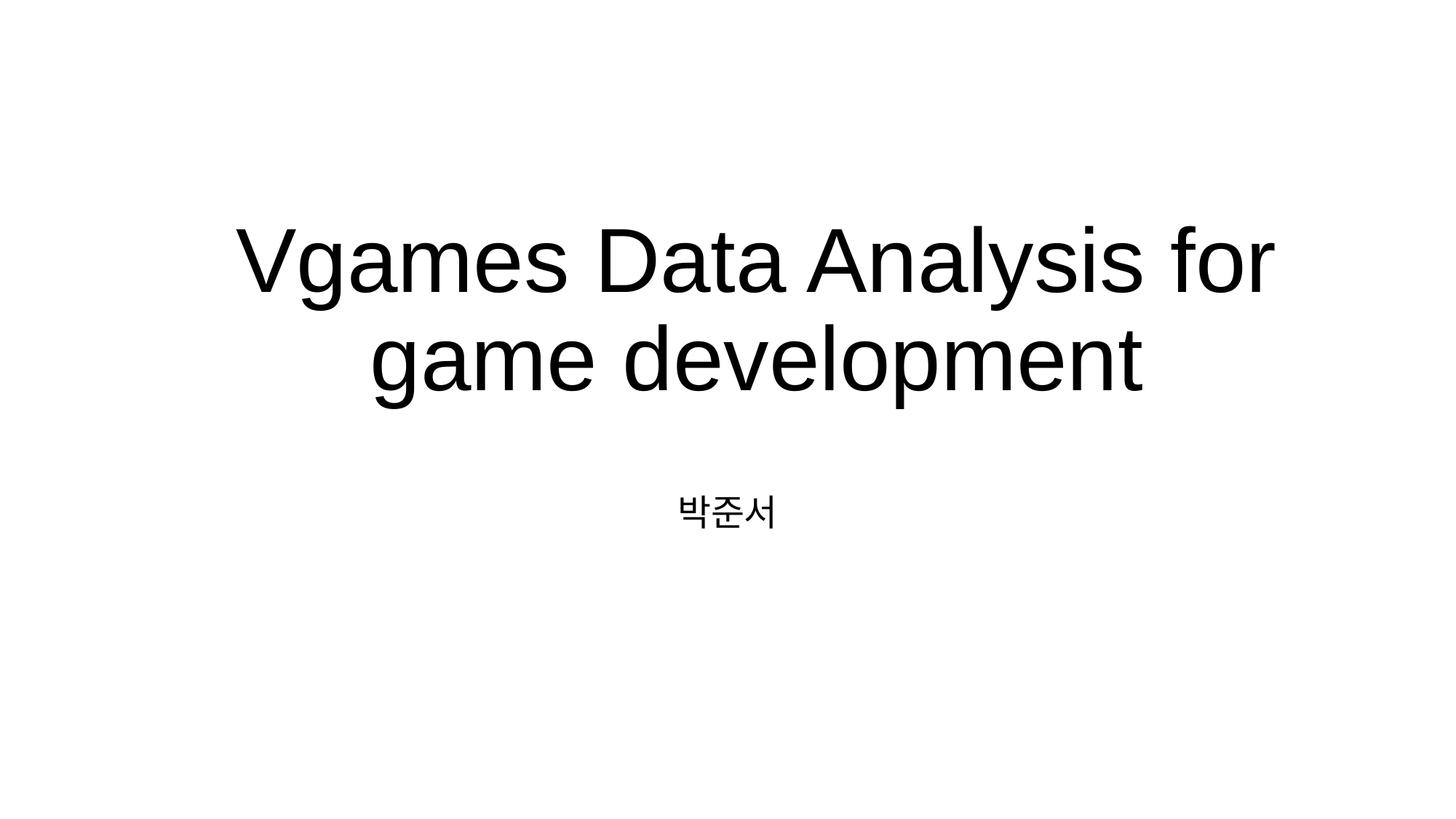

# Vgames Data Analysis for game development

박준서